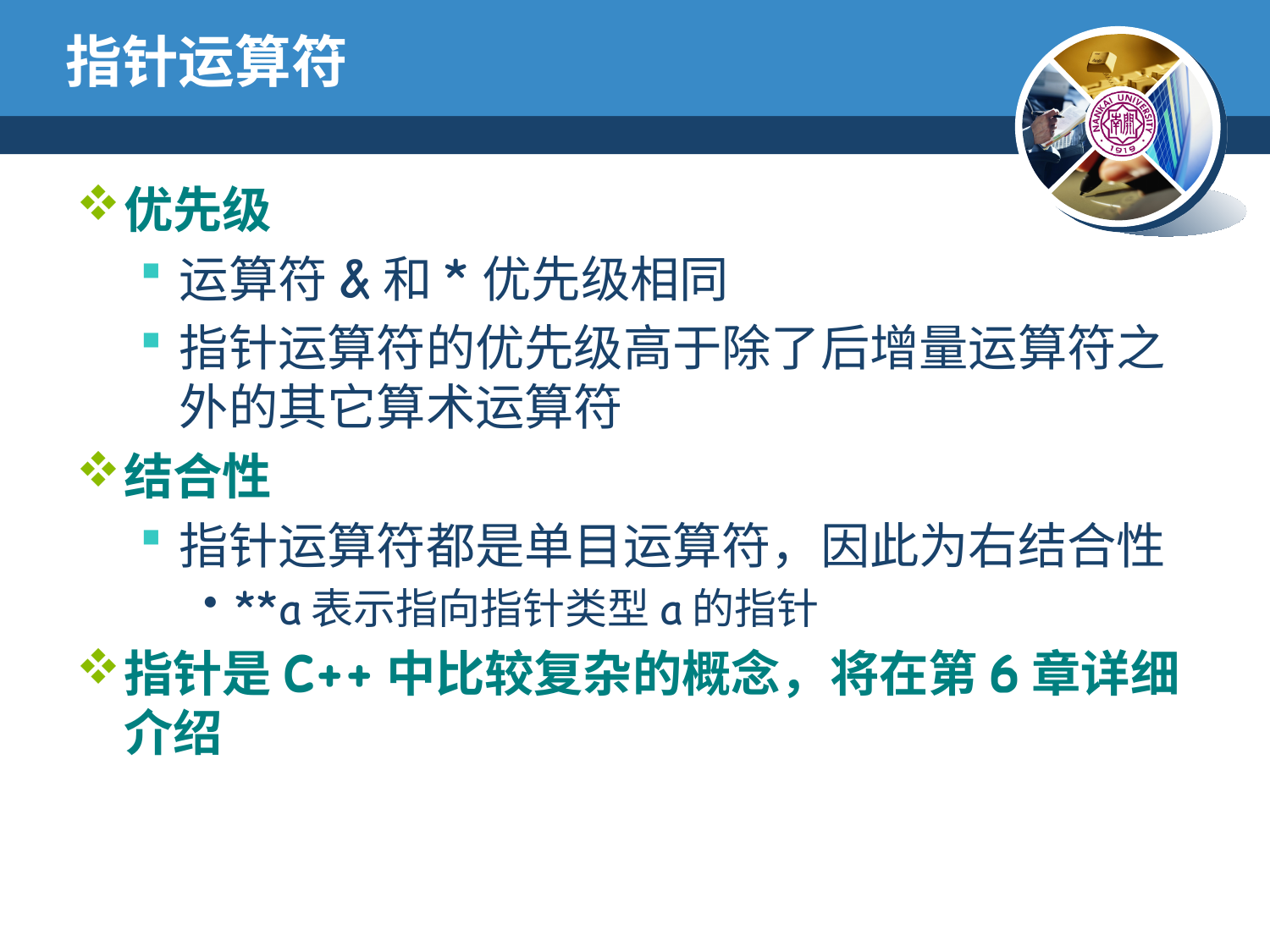

# 指针运算符
优先级
运算符&和*优先级相同
指针运算符的优先级高于除了后增量运算符之外的其它算术运算符
结合性
指针运算符都是单目运算符，因此为右结合性
**a表示指向指针类型a的指针
指针是C++中比较复杂的概念，将在第6章详细介绍